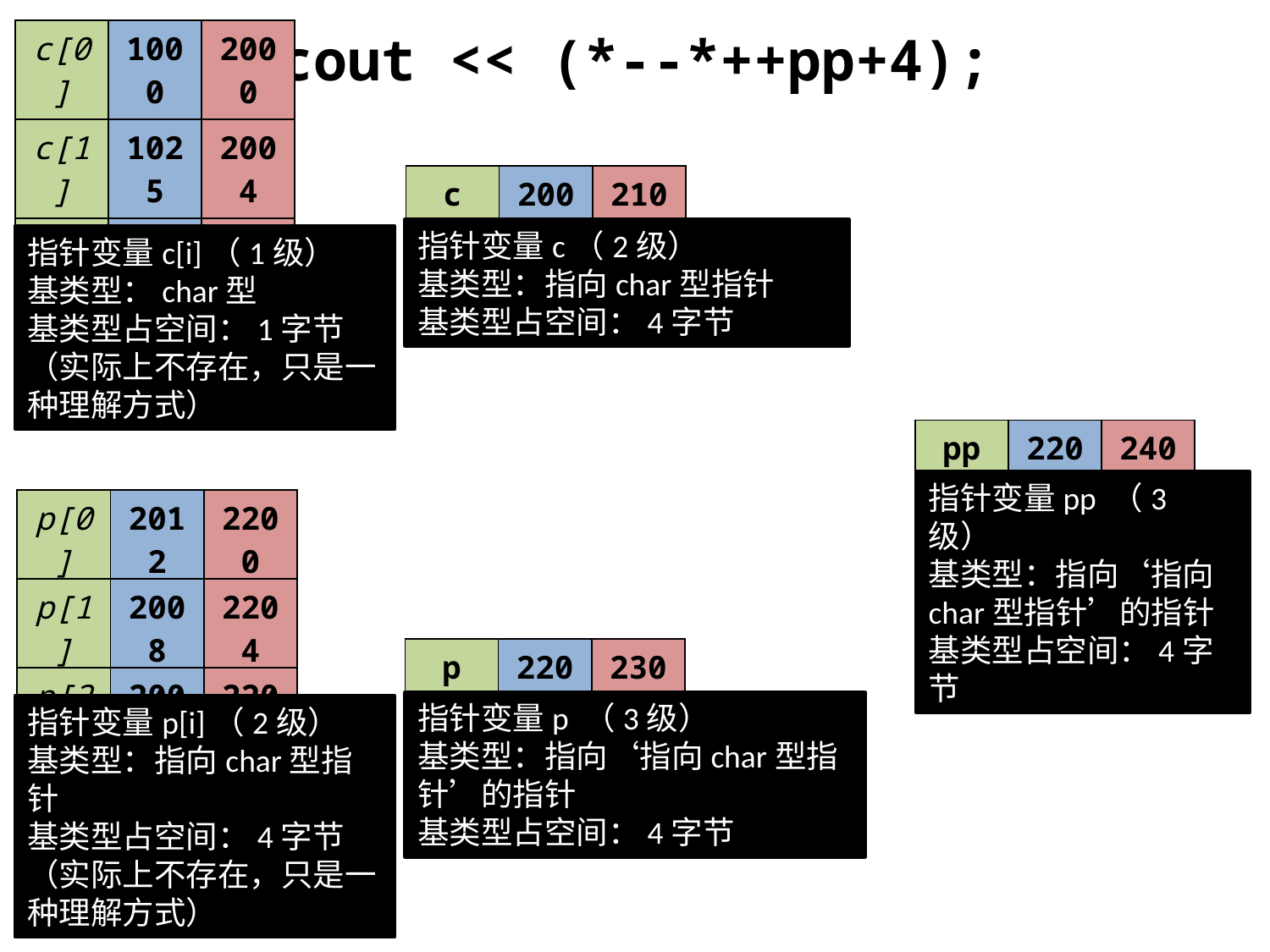

# cout << (*--*++pp+4);
| c[0] | 1000 | 2000 |
| --- | --- | --- |
| c[1] | 1025 | 2004 |
| c[2] | 1035 | 2008 |
| c[3] | 1039 | 2012 |
| c | 2000 | 2100 |
| --- | --- | --- |
指针变量c（2级）
基类型：指向char型指针
基类型占空间：4字节
指针变量c[i]（1级）
基类型：char型
基类型占空间：1字节
（实际上不存在，只是一种理解方式）
| pp | 2204 | 2400 |
| --- | --- | --- |
指针变量pp （3级）
基类型：指向‘指向char型指针’的指针
基类型占空间：4字节
| p[0] | 2012 | 2200 |
| --- | --- | --- |
| p[1] | 2008 | 2204 |
| p[2] | 2004 | 2208 |
| p[3] | 2000 | 2212 |
| p | 2200 | 2300 |
| --- | --- | --- |
指针变量p （3级）
基类型：指向‘指向char型指针’的指针
基类型占空间：4字节
指针变量p[i]（2级）
基类型：指向char型指针
基类型占空间：4字节
（实际上不存在，只是一种理解方式）